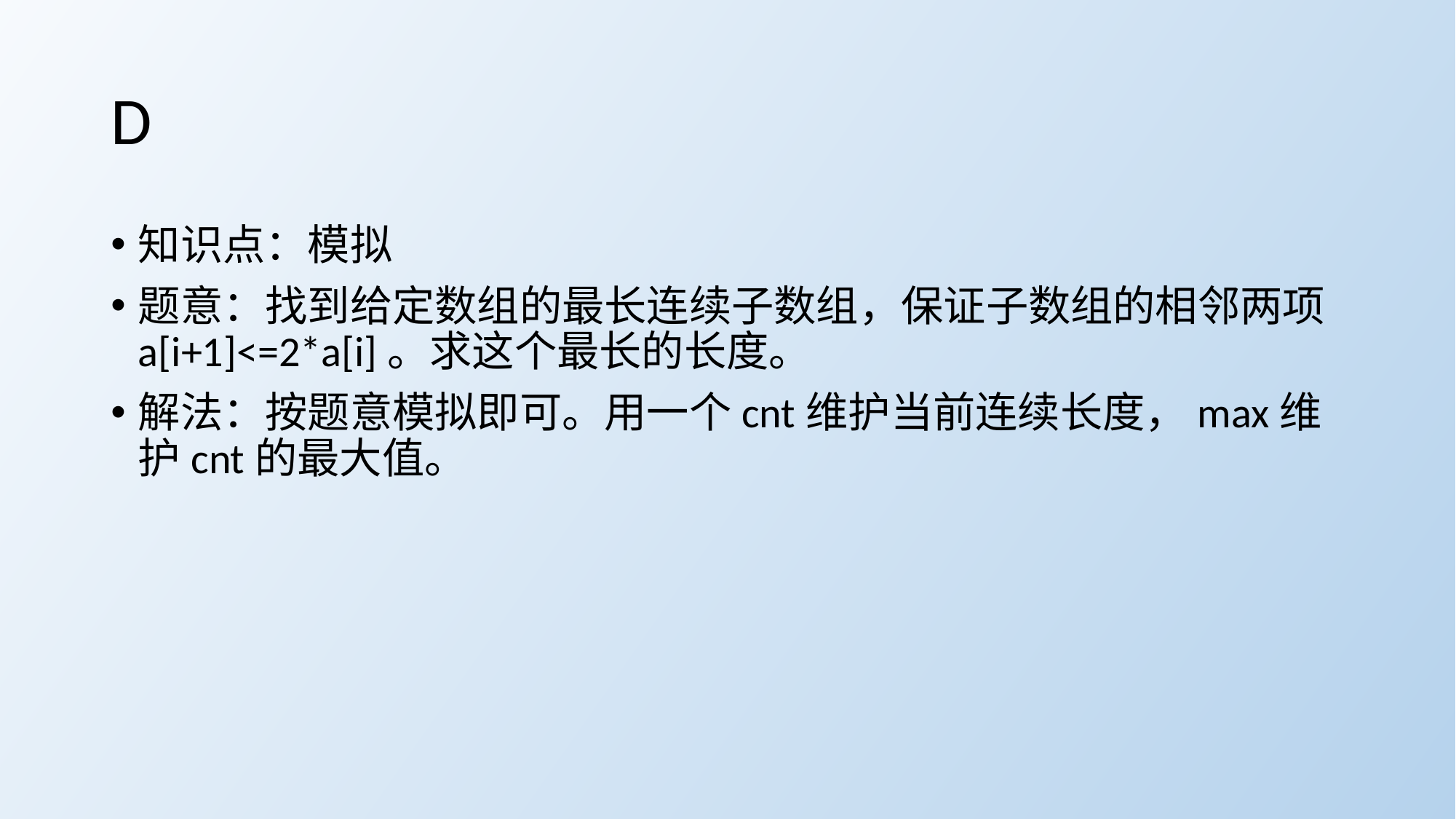

# D
知识点：模拟
题意：找到给定数组的最长连续子数组，保证子数组的相邻两项a[i+1]<=2*a[i]。求这个最长的长度。
解法：按题意模拟即可。用一个cnt维护当前连续长度，max维护cnt的最大值。